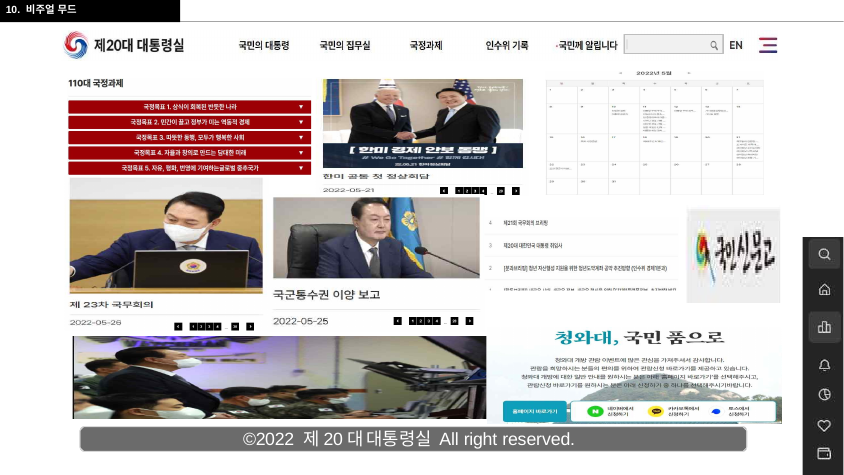

10. 비주얼 무드

©2022 제20대 대통령실 All right reserved.